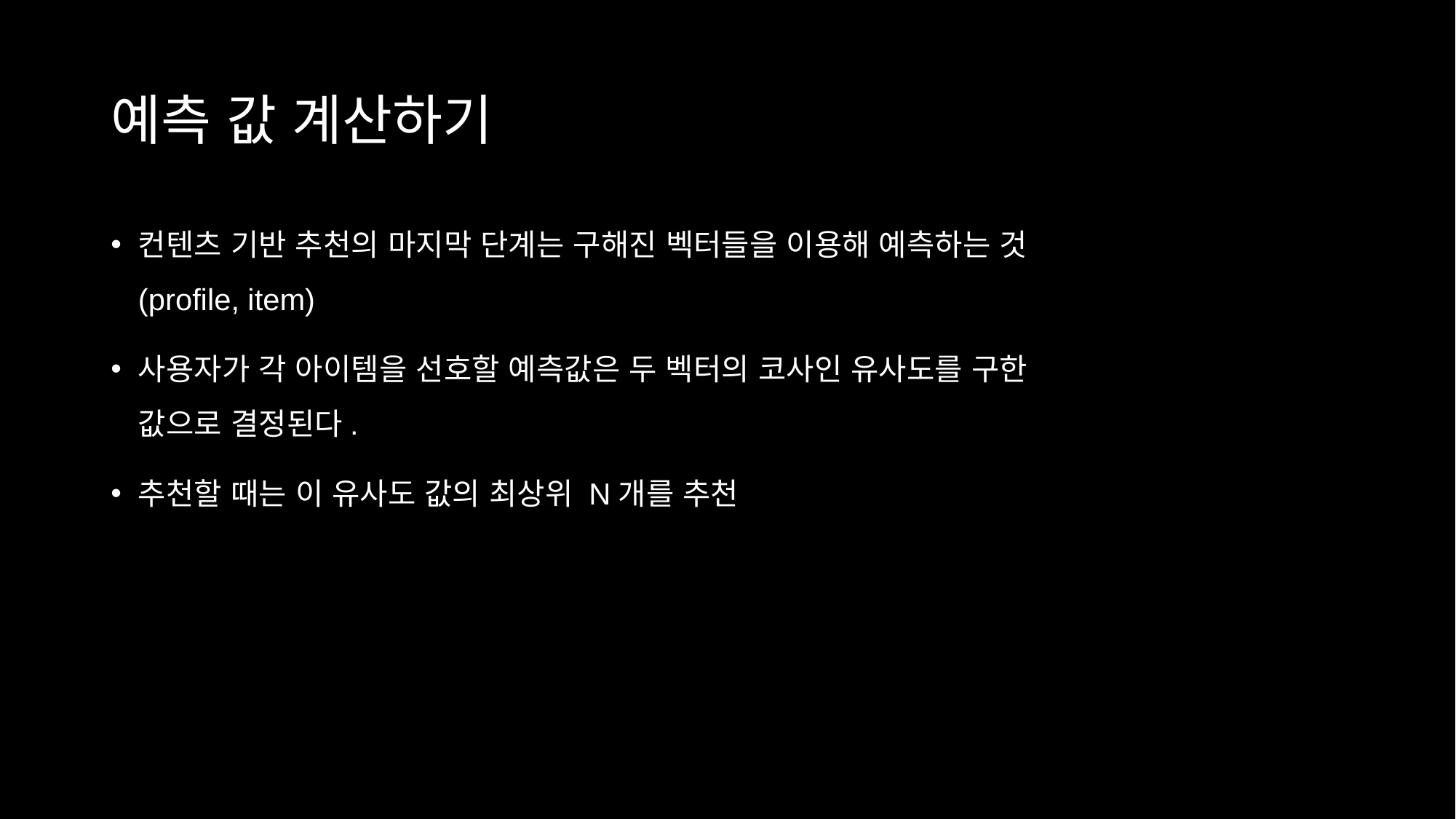

# 예측 값 계산하기
컨텐츠 기반 추천의 마지막 단계는 구해진 벡터들을 이용해 예측하는 것 (profile, item)
사용자가 각 아이템을 선호할 예측값은 두 벡터의 코사인 유사도를 구한 값으로 결정된다.
추천할 때는 이 유사도 값의 최상위 N개를 추천